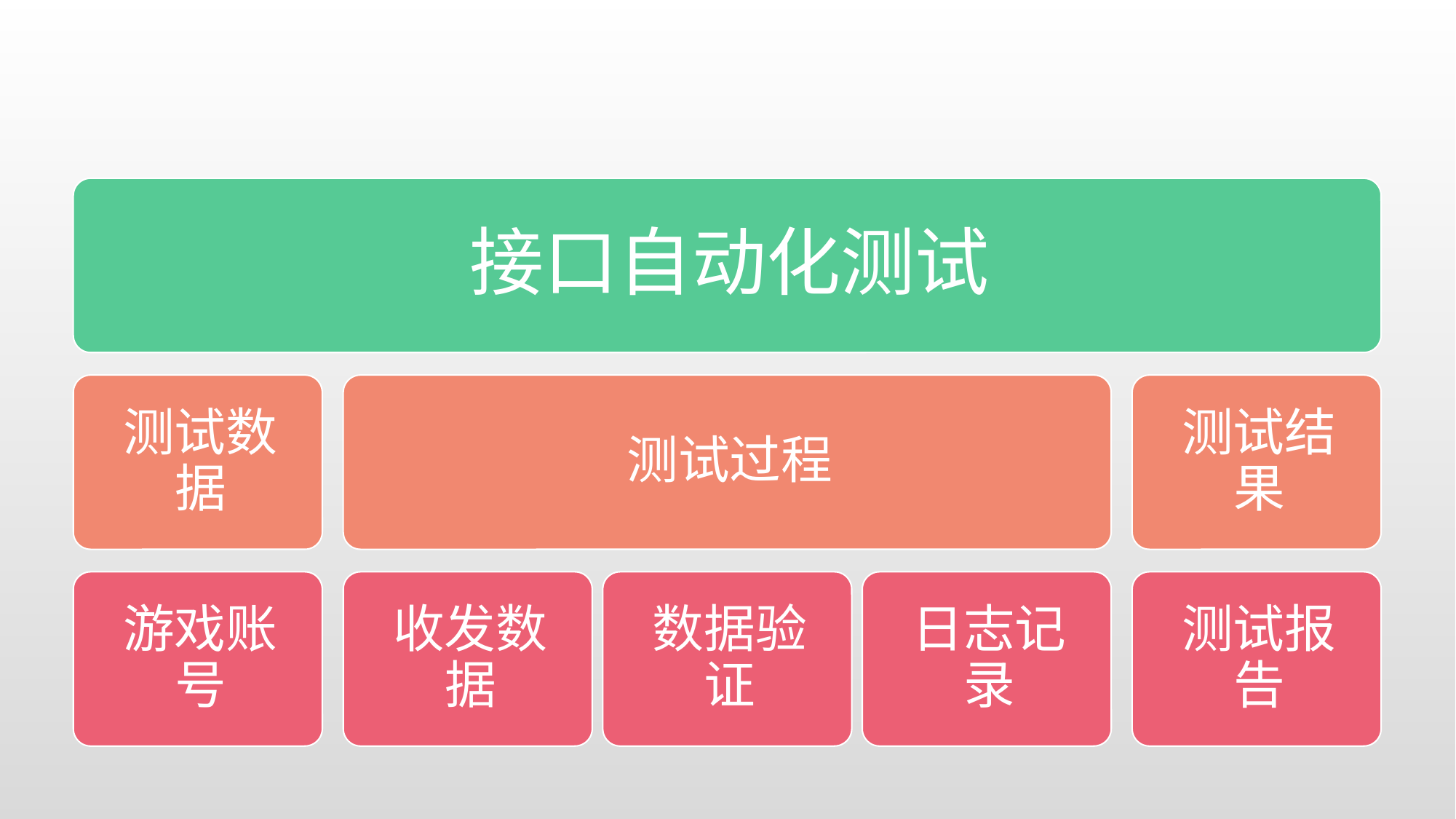

#
接口自动化测试
测试数据
游戏账号
测试过程
收发数据
数据验证
日志记录
测试结果
测试报告